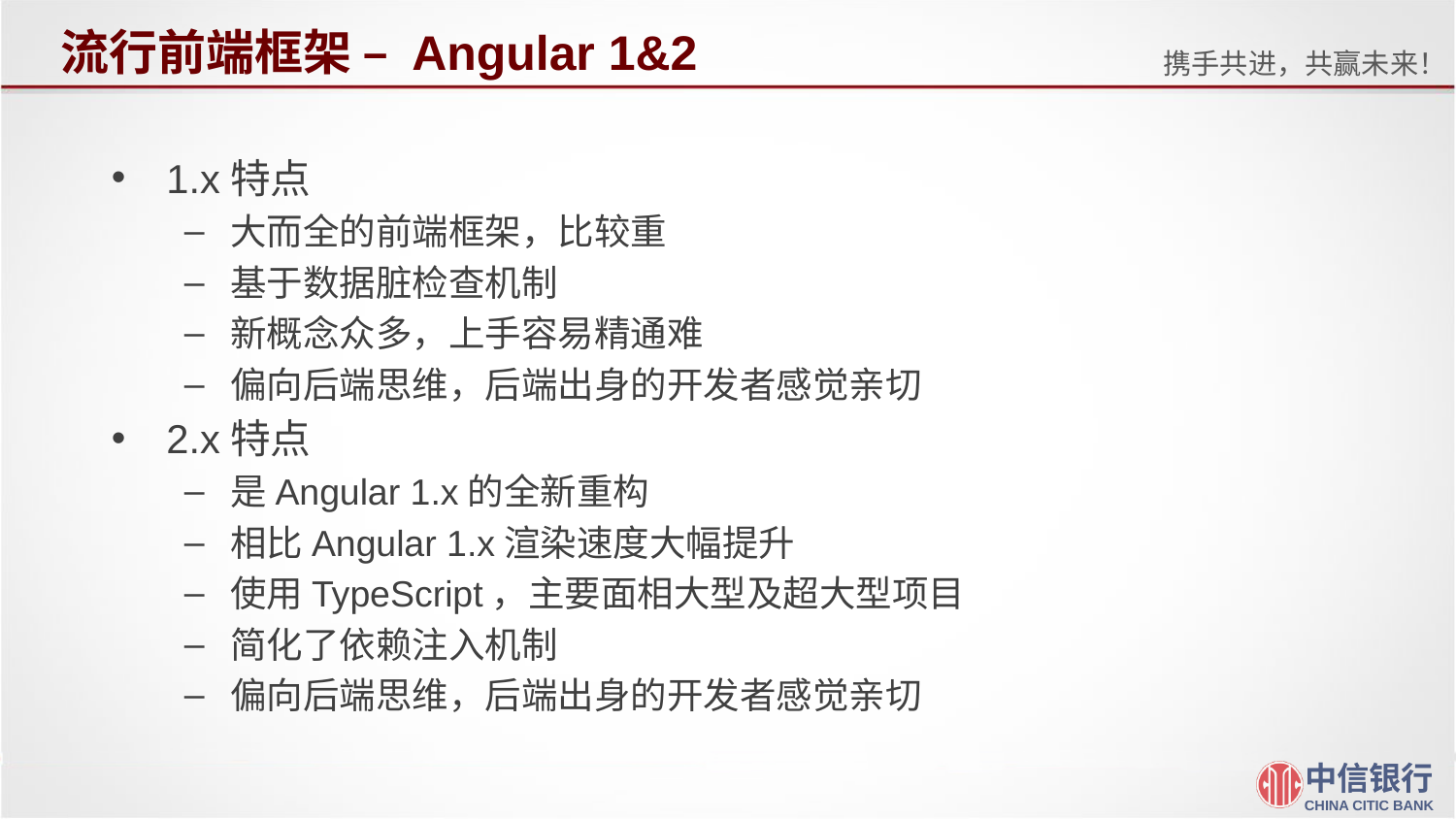

# 流行前端框架 – Angular 1&2
1.x特点
大而全的前端框架，比较重
基于数据脏检查机制
新概念众多，上手容易精通难
偏向后端思维，后端出身的开发者感觉亲切
2.x特点
是Angular 1.x的全新重构
相比Angular 1.x渲染速度大幅提升
使用TypeScript，主要面相大型及超大型项目
简化了依赖注入机制
偏向后端思维，后端出身的开发者感觉亲切